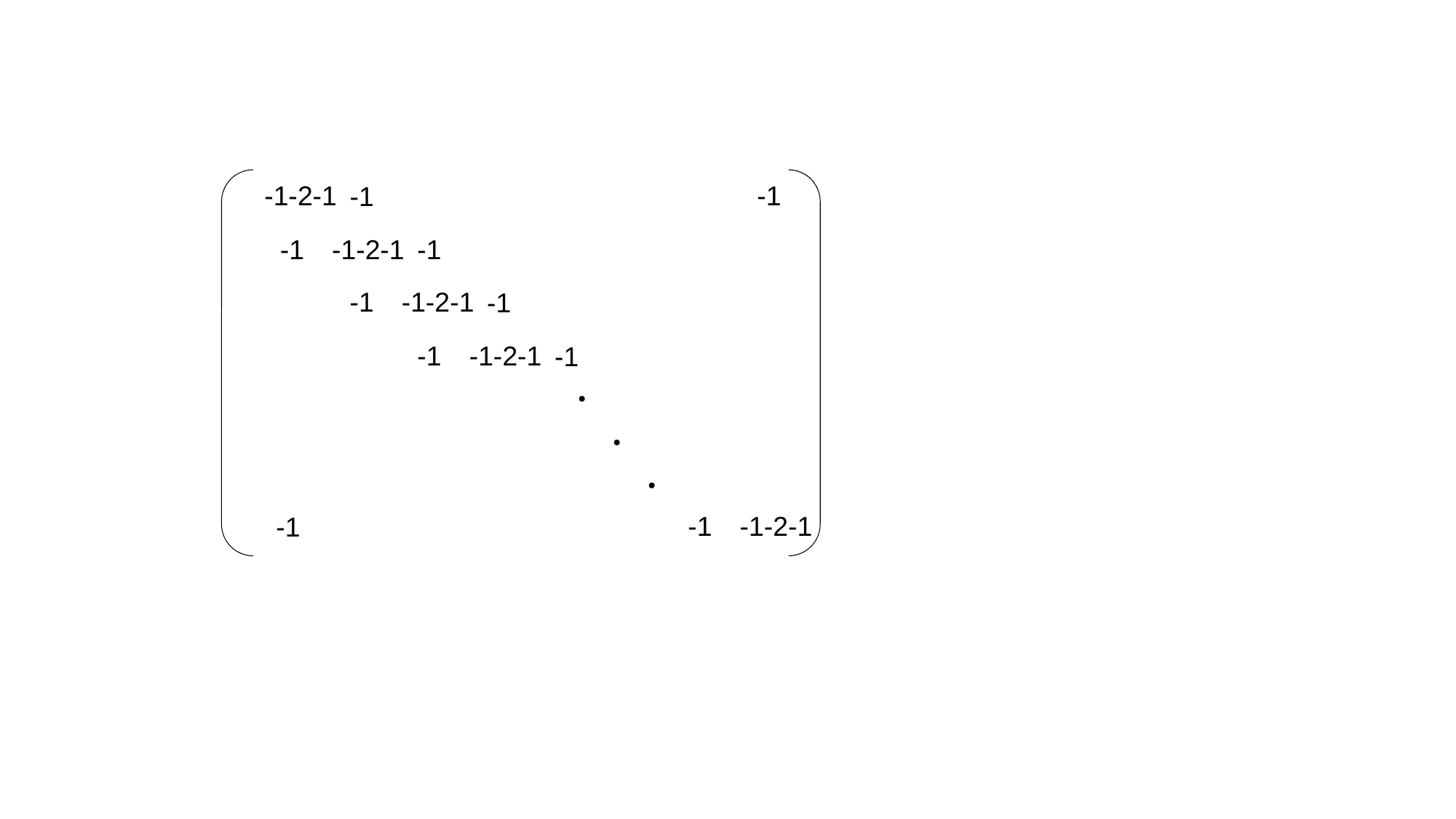

-1
-1-2-1
-1
-1
-1-2-1
-1
-1
-1-2-1
-1
-1
-1-2-1
-1
・
・
・
-1
-1-2-1
-1